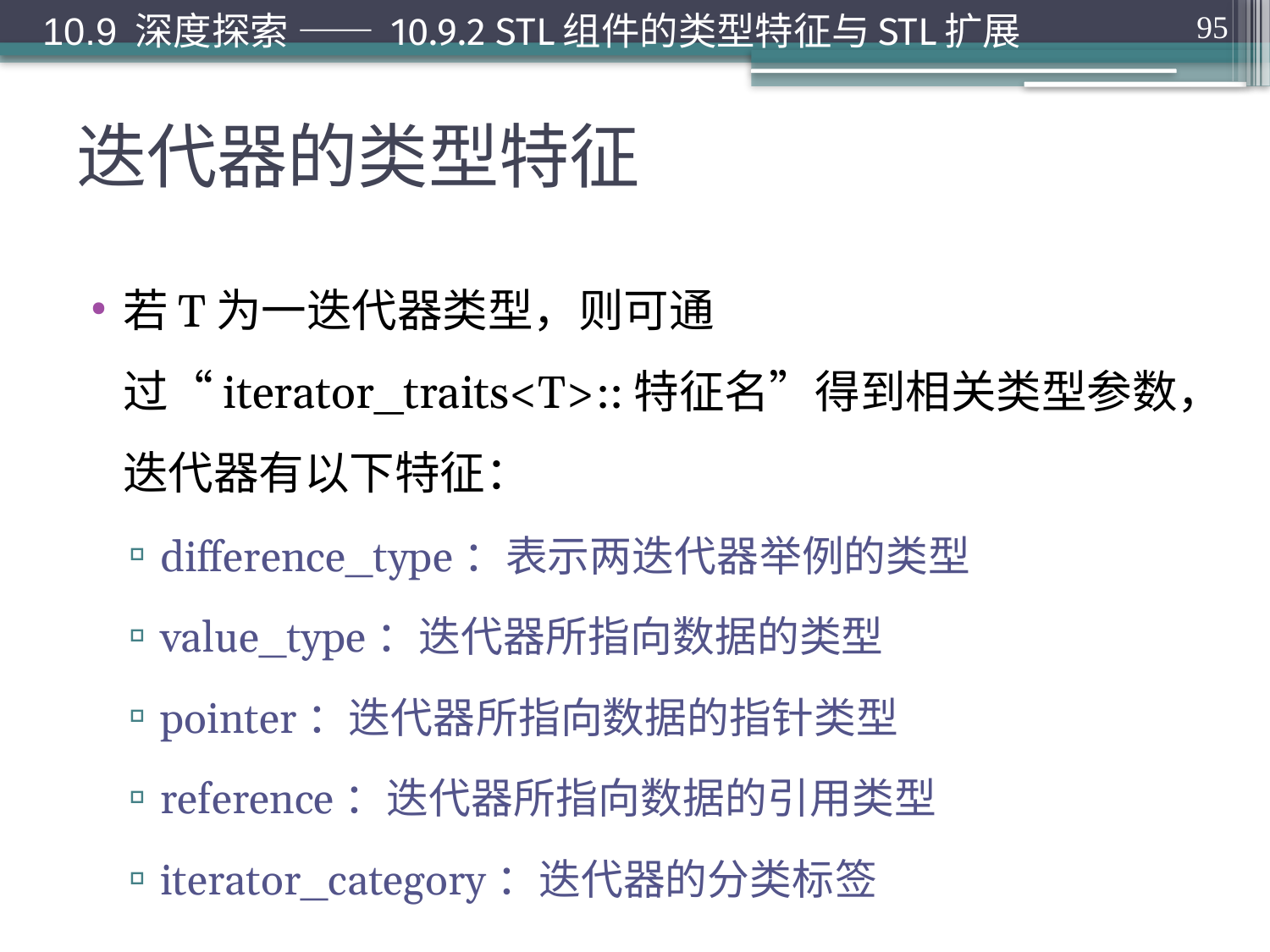

10.9 深度探索 —— 10.9.2 STL组件的类型特征与STL扩展
95
# 迭代器的类型特征
若T为一迭代器类型，则可通过“iterator_traits<T>::特征名”得到相关类型参数，迭代器有以下特征：
difference_type：表示两迭代器举例的类型
value_type：迭代器所指向数据的类型
pointer：迭代器所指向数据的指针类型
reference：迭代器所指向数据的引用类型
iterator_category：迭代器的分类标签